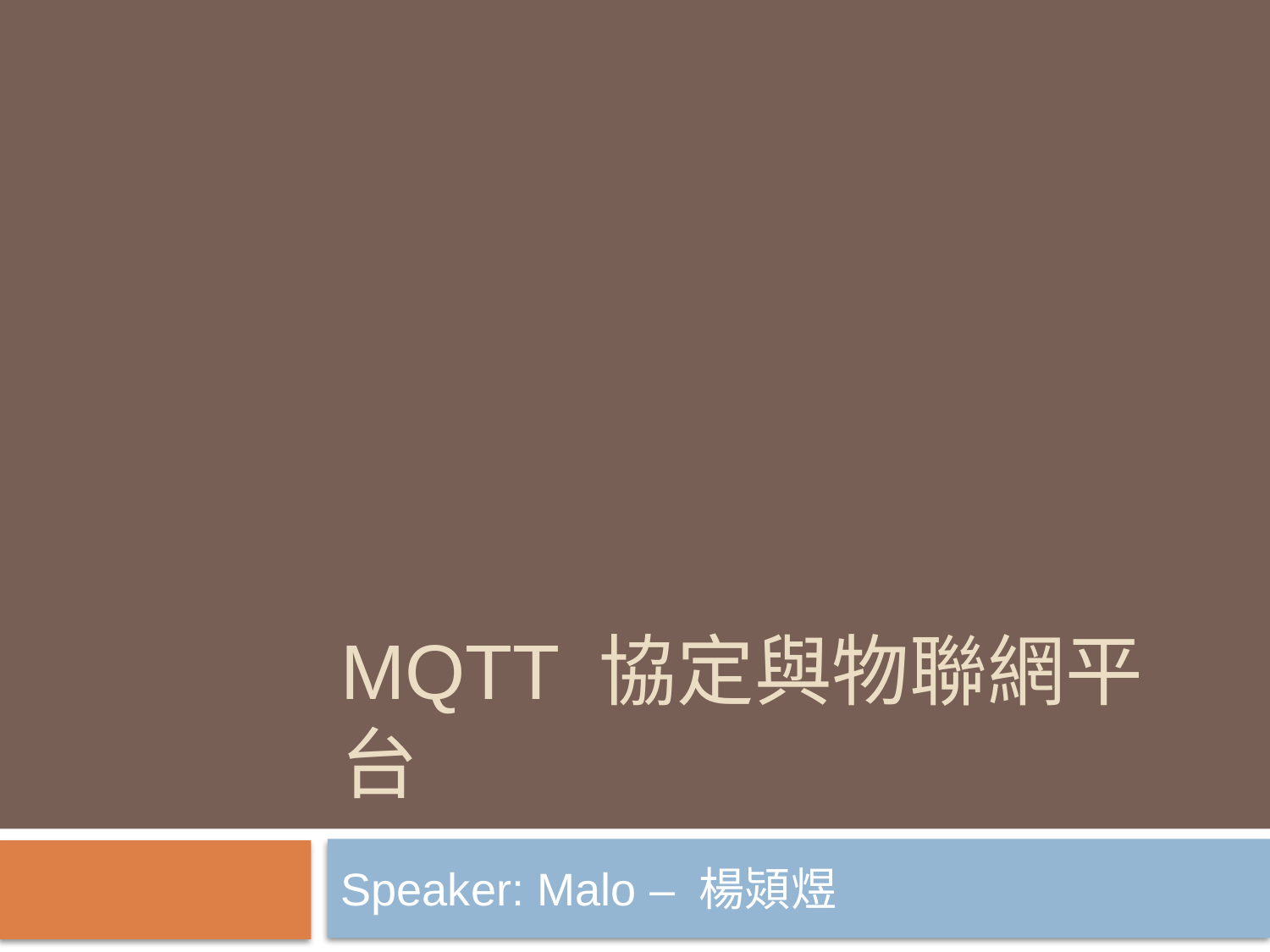

# MQTT 協定與物聯網平台
Speaker: Malo – 楊熲煜